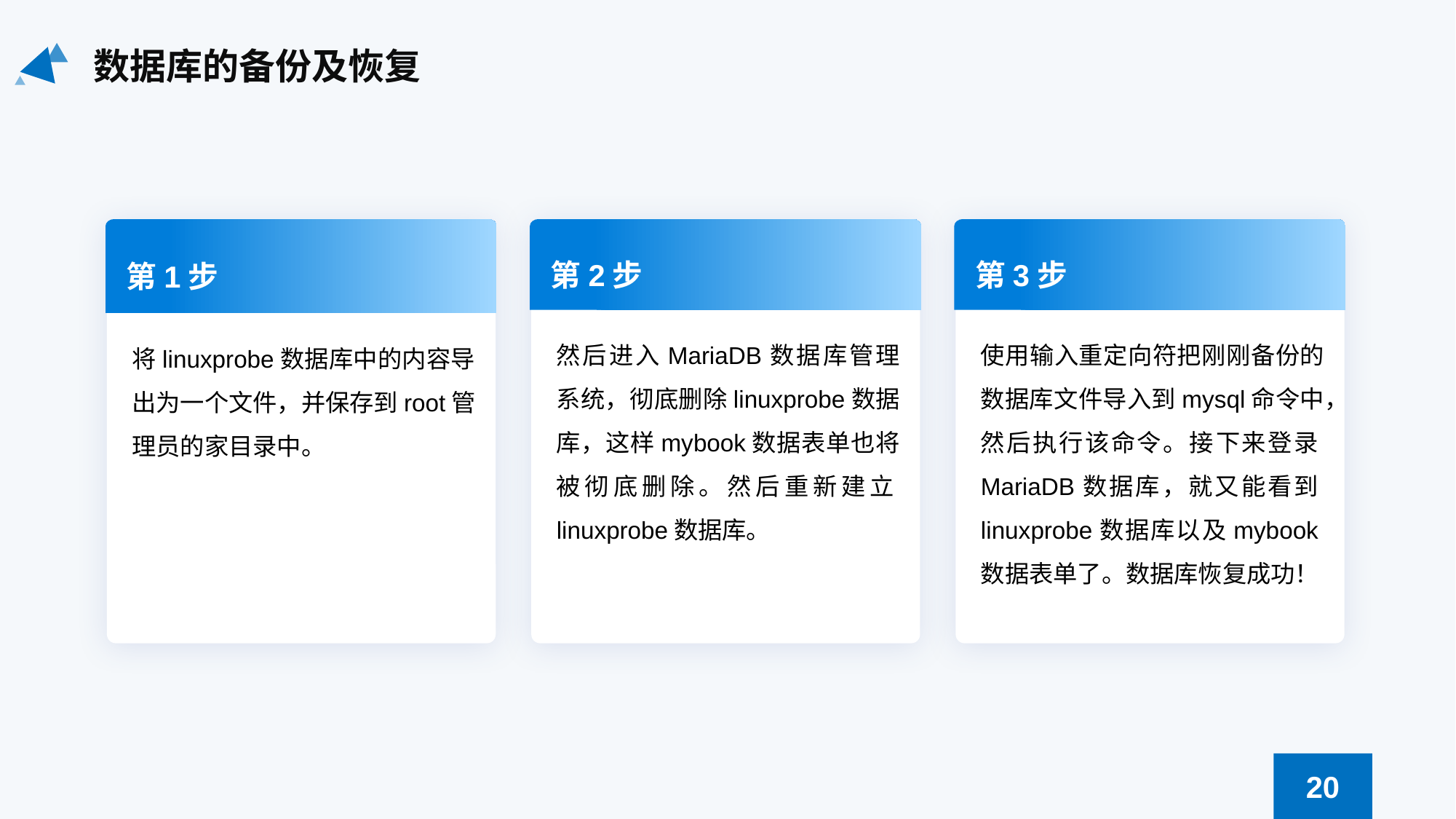

数据库的备份及恢复

第1步
将linuxprobe数据库中的内容导出为一个文件，并保存到root管理员的家目录中。

第2步
然后进入MariaDB数据库管理系统，彻底删除linuxprobe数据库，这样mybook数据表单也将被彻底删除。然后重新建立linuxprobe数据库。

第3步
使用输入重定向符把刚刚备份的数据库文件导入到mysql命令中，然后执行该命令。接下来登录MariaDB数据库，就又能看到linuxprobe数据库以及mybook数据表单了。数据库恢复成功！

20